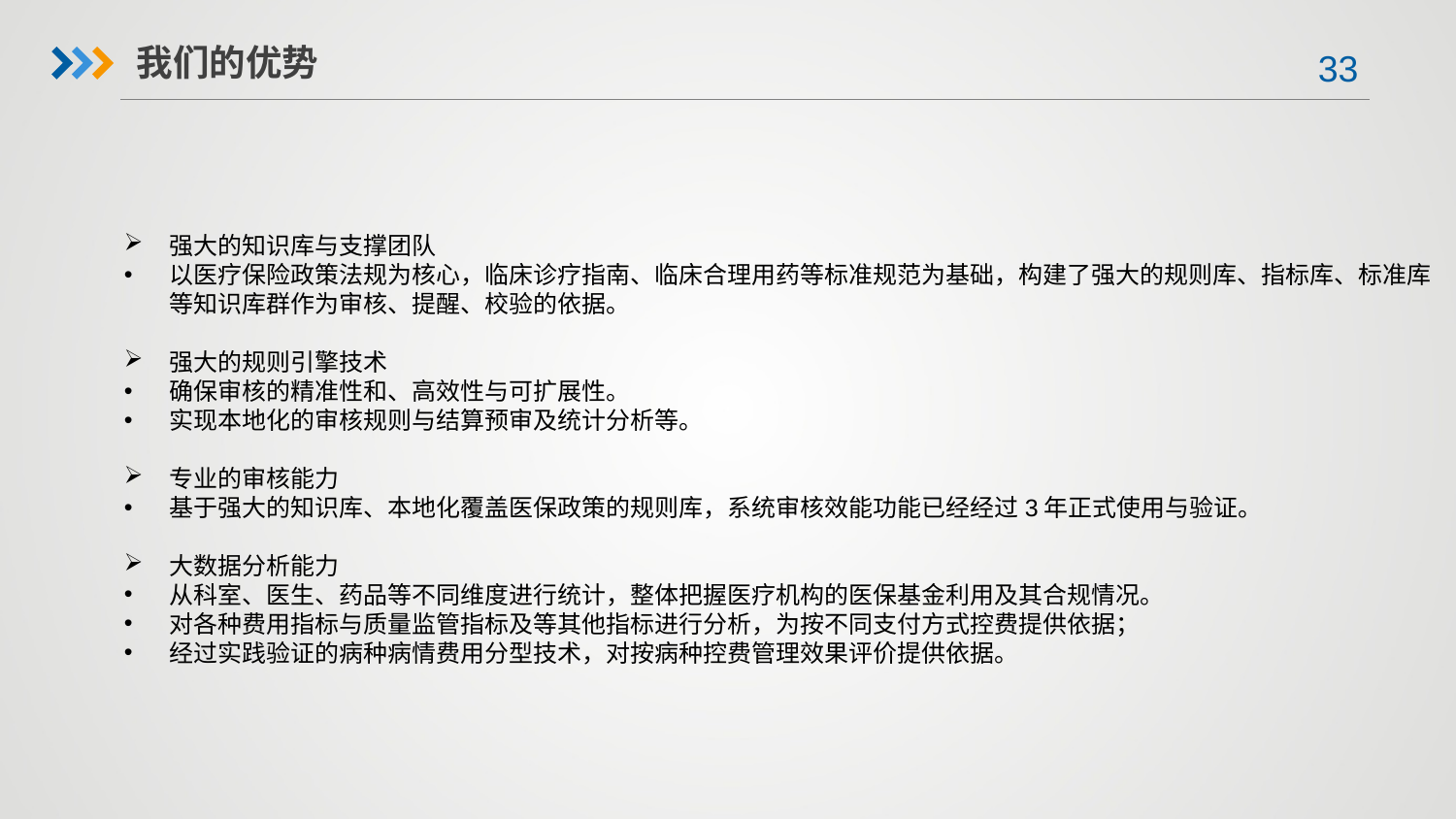

我们的优势

强大的知识库与支撑团队
以医疗保险政策法规为核心，临床诊疗指南、临床合理用药等标准规范为基础，构建了强大的规则库、指标库、标准库等知识库群作为审核、提醒、校验的依据。

强大的规则引擎技术
确保审核的精准性和、高效性与可扩展性。
实现本地化的审核规则与结算预审及统计分析等。

专业的审核能力
基于强大的知识库、本地化覆盖医保政策的规则库，系统审核效能功能已经经过3年正式使用与验证。

大数据分析能力
从科室、医生、药品等不同维度进行统计，整体把握医疗机构的医保基金利用及其合规情况。
对各种费用指标与质量监管指标及等其他指标进行分析，为按不同支付方式控费提供依据；
经过实践验证的病种病情费用分型技术，对按病种控费管理效果评价提供依据。